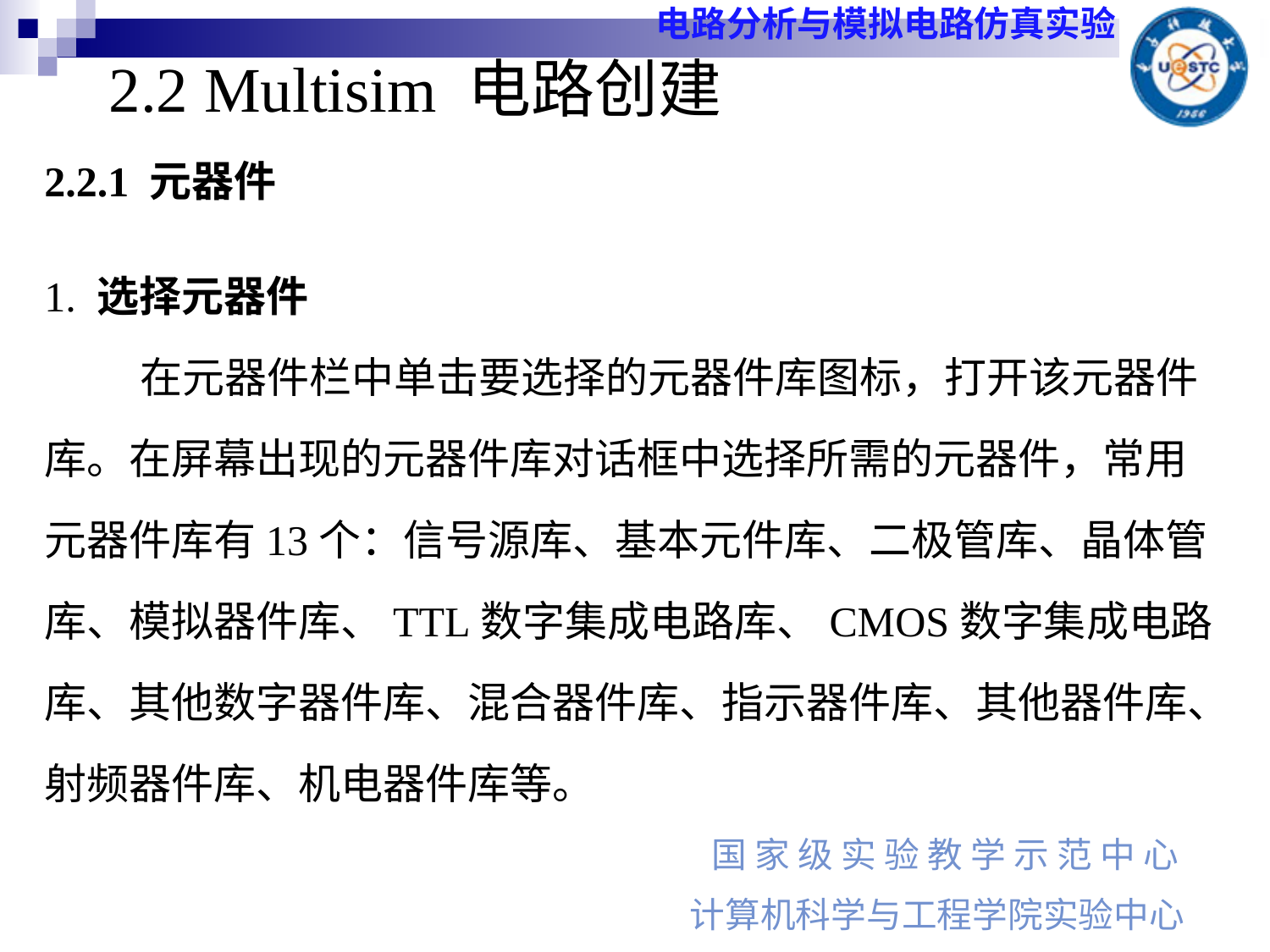

# 2.2 Multisim 电路创建
2.2.1 元器件
1. 选择元器件
         在元器件栏中单击要选择的元器件库图标，打开该元器件库。在屏幕出现的元器件库对话框中选择所需的元器件，常用元器件库有13个：信号源库、基本元件库、二极管库、晶体管库、模拟器件库、TTL数字集成电路库、CMOS数字集成电路库、其他数字器件库、混合器件库、指示器件库、其他器件库、射频器件库、机电器件库等。
6